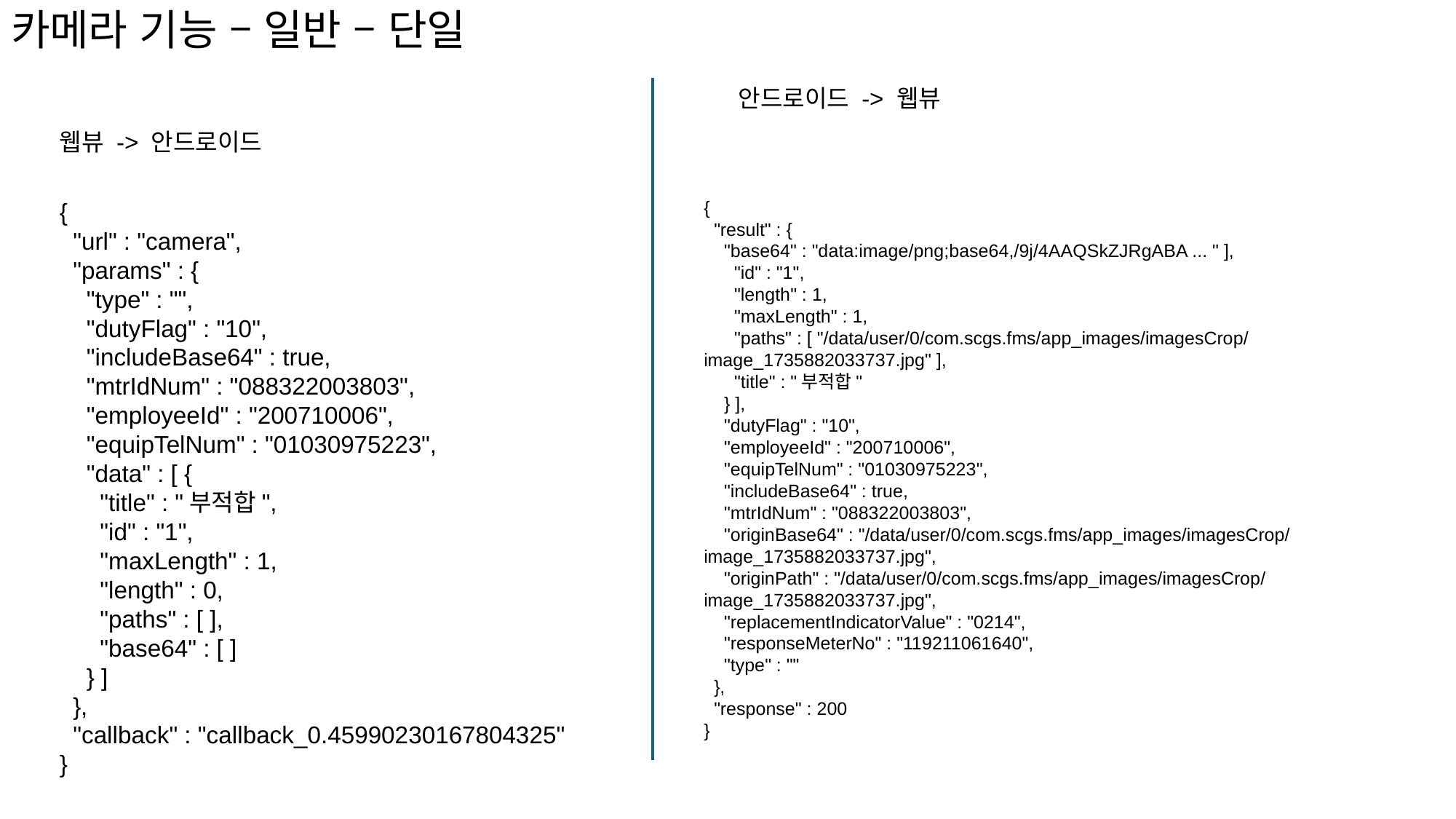

# 카메라 기능 – 일반 – 단일
안드로이드 -> 웹뷰
웹뷰 -> 안드로이드
{
  "result" : {
    "base64" : "data:image/png;base64,/9j/4AAQSkZJRgABA ... " ],
      "id" : "1",
      "length" : 1,
      "maxLength" : 1,
      "paths" : [ "/data/user/0/com.scgs.fms/app_images/imagesCrop/image_1735882033737.jpg" ],
      "title" : "부적합"
    } ],
    "dutyFlag" : "10",
    "employeeId" : "200710006",
    "equipTelNum" : "01030975223",
    "includeBase64" : true,
    "mtrIdNum" : "088322003803",
    "originBase64" : "/data/user/0/com.scgs.fms/app_images/imagesCrop/image_1735882033737.jpg",
    "originPath" : "/data/user/0/com.scgs.fms/app_images/imagesCrop/image_1735882033737.jpg",
    "replacementIndicatorValue" : "0214",
    "responseMeterNo" : "119211061640",
    "type" : ""
  },
  "response" : 200
}
{
  "url" : "camera",
  "params" : {
    "type" : "",
    "dutyFlag" : "10",
    "includeBase64" : true,
    "mtrIdNum" : "088322003803",
    "employeeId" : "200710006",
    "equipTelNum" : "01030975223",
    "data" : [ {
      "title" : "부적합",
      "id" : "1",
      "maxLength" : 1,
      "length" : 0,
      "paths" : [ ],
      "base64" : [ ]
    } ]
  },
  "callback" : "callback_0.45990230167804325"
}